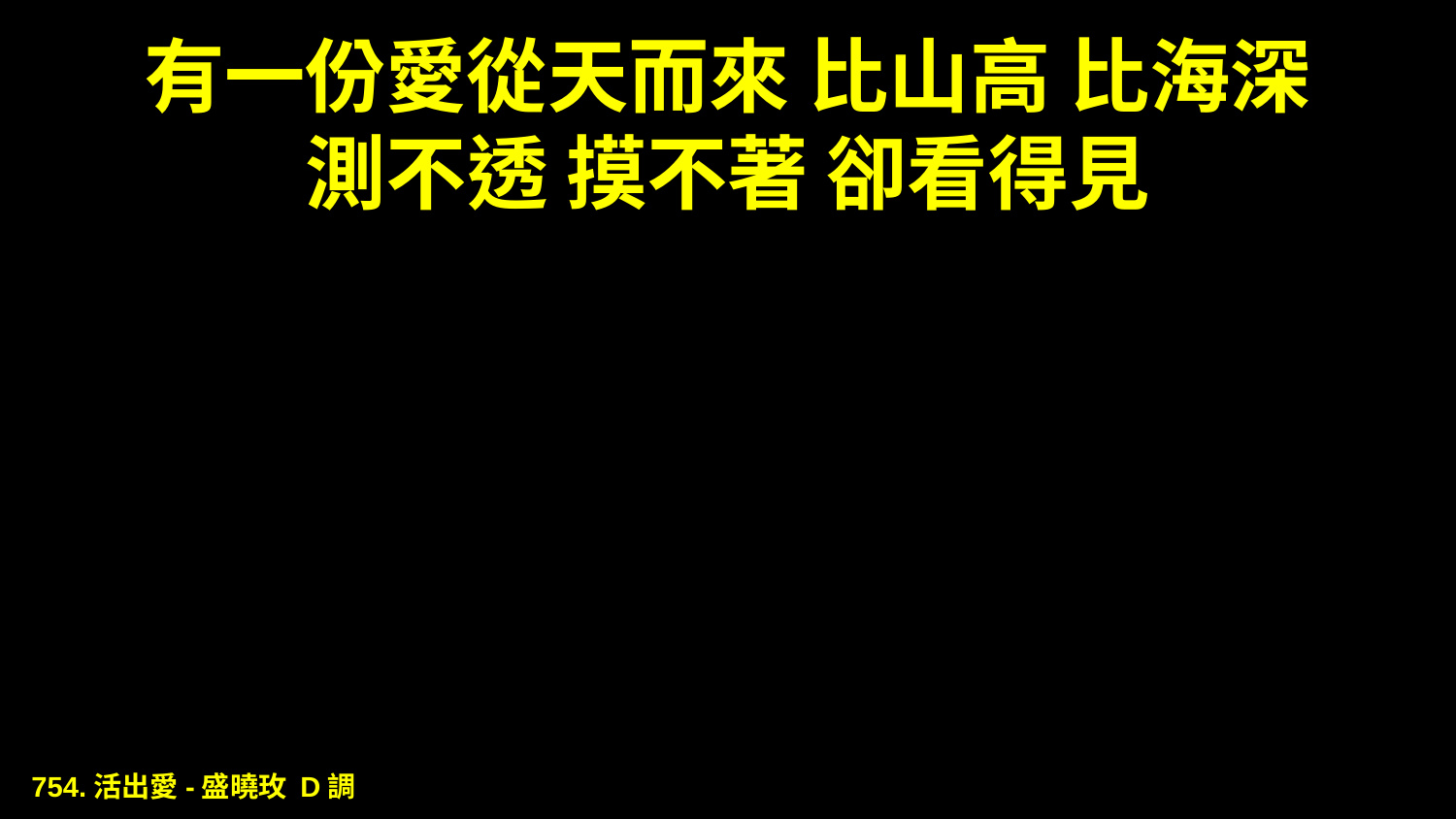

# 有一份愛從天而來 比山高 比海深 測不透 摸不著 卻看得見
754.活出愛-盛曉玫 D調